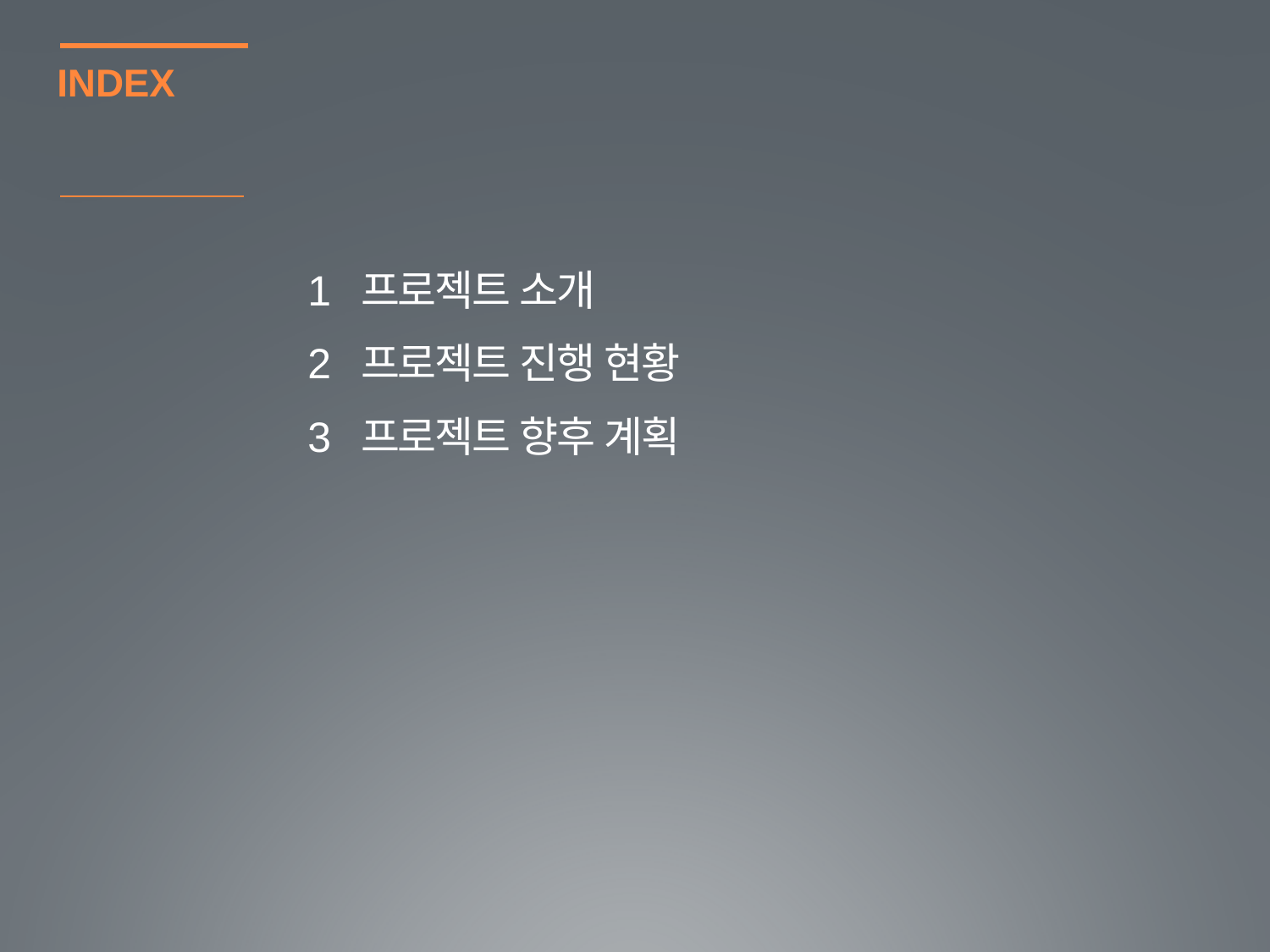

INDEX
1  프로젝트 소개
2  프로젝트 진행 현황
3  프로젝트 향후 계획